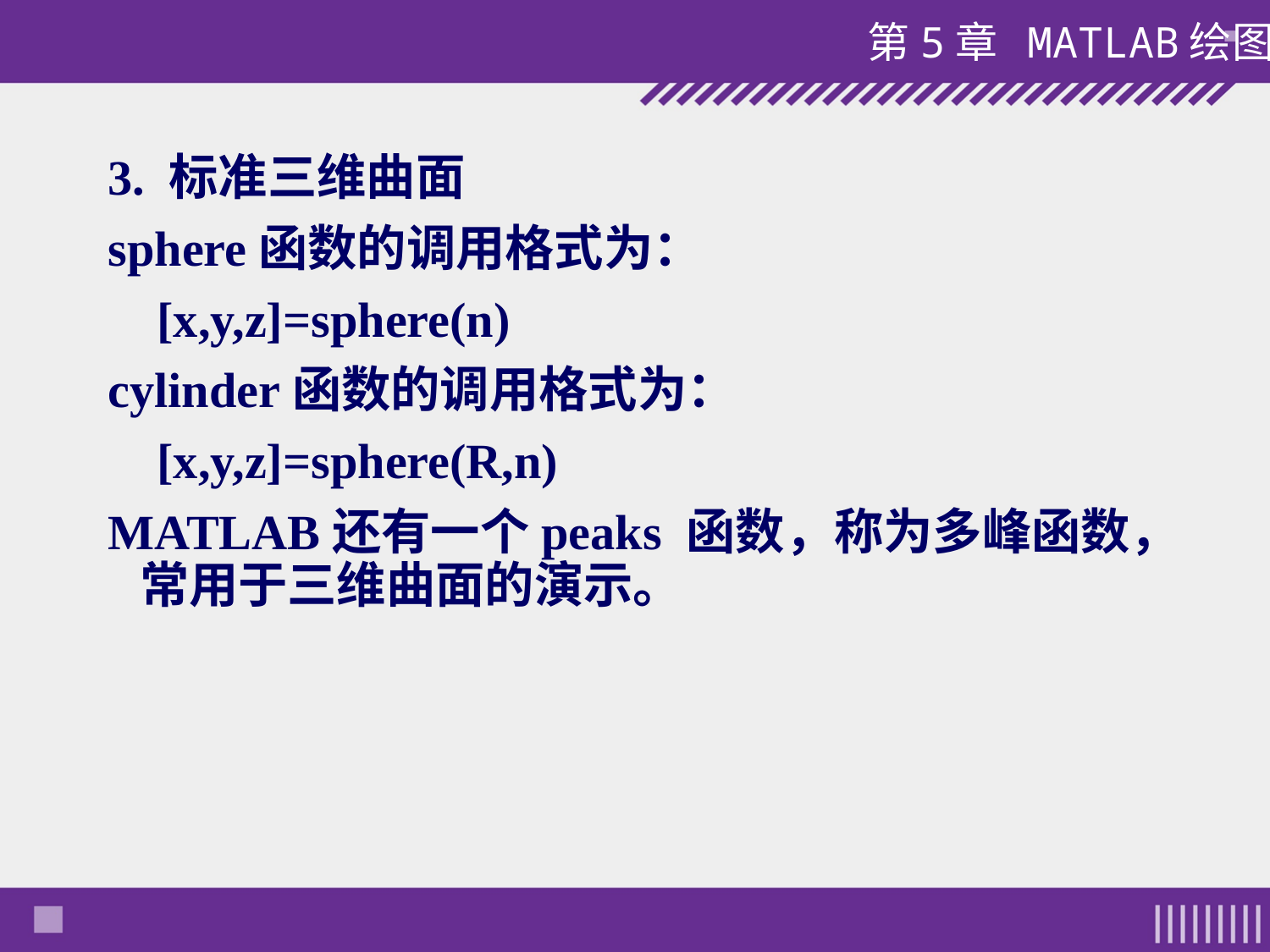

#
3. 标准三维曲面
sphere函数的调用格式为：
    [x,y,z]=sphere(n)
cylinder函数的调用格式为：
    [x,y,z]=sphere(R,n)
MATLAB还有一个peaks 函数，称为多峰函数，常用于三维曲面的演示。